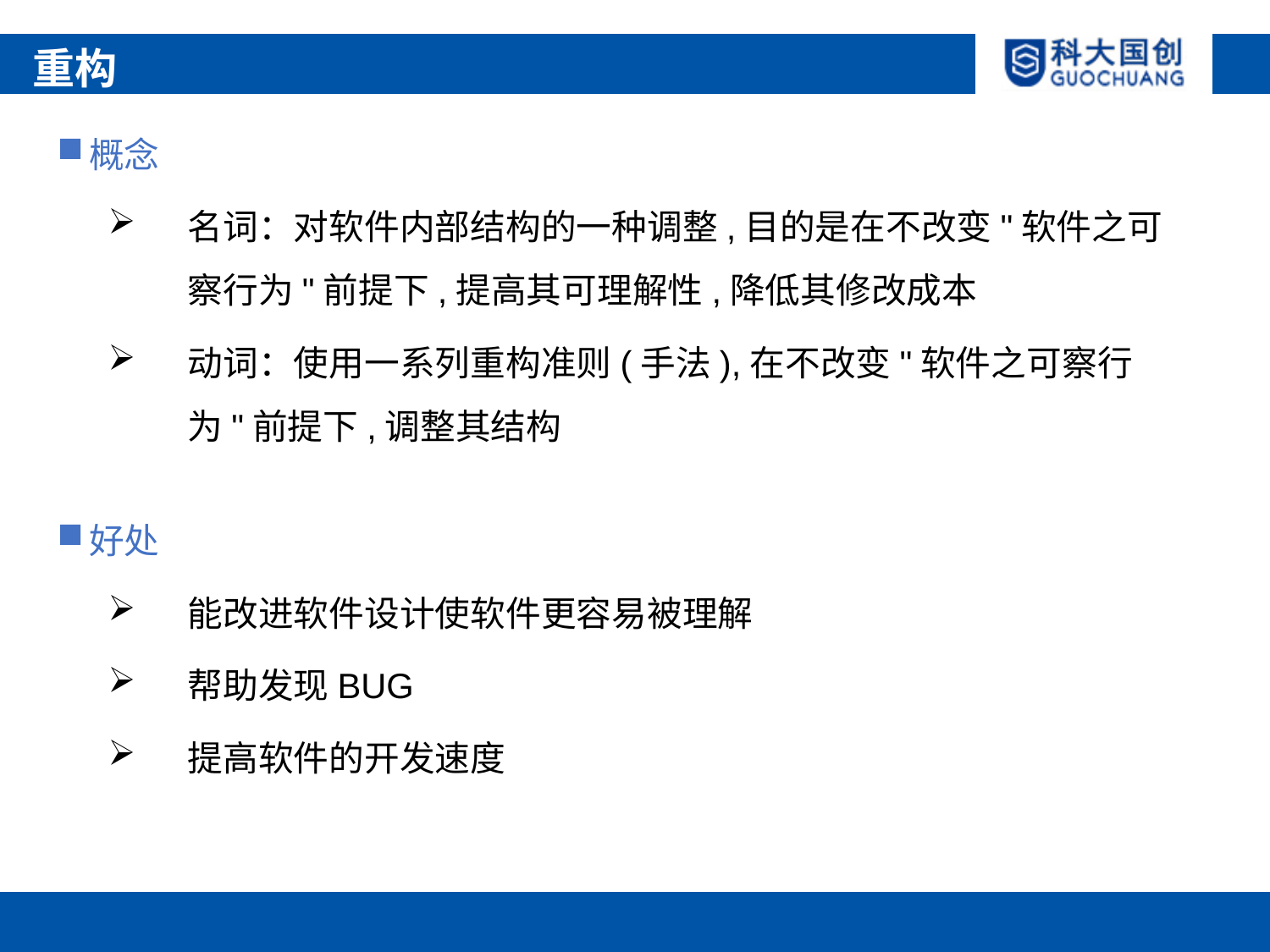

重构
概念
名词：对软件内部结构的一种调整,目的是在不改变"软件之可察行为"前提下,提高其可理解性,降低其修改成本
动词：使用一系列重构准则(手法),在不改变"软件之可察行为"前提下,调整其结构

好处
能改进软件设计使软件更容易被理解
帮助发现BUG
提高软件的开发速度